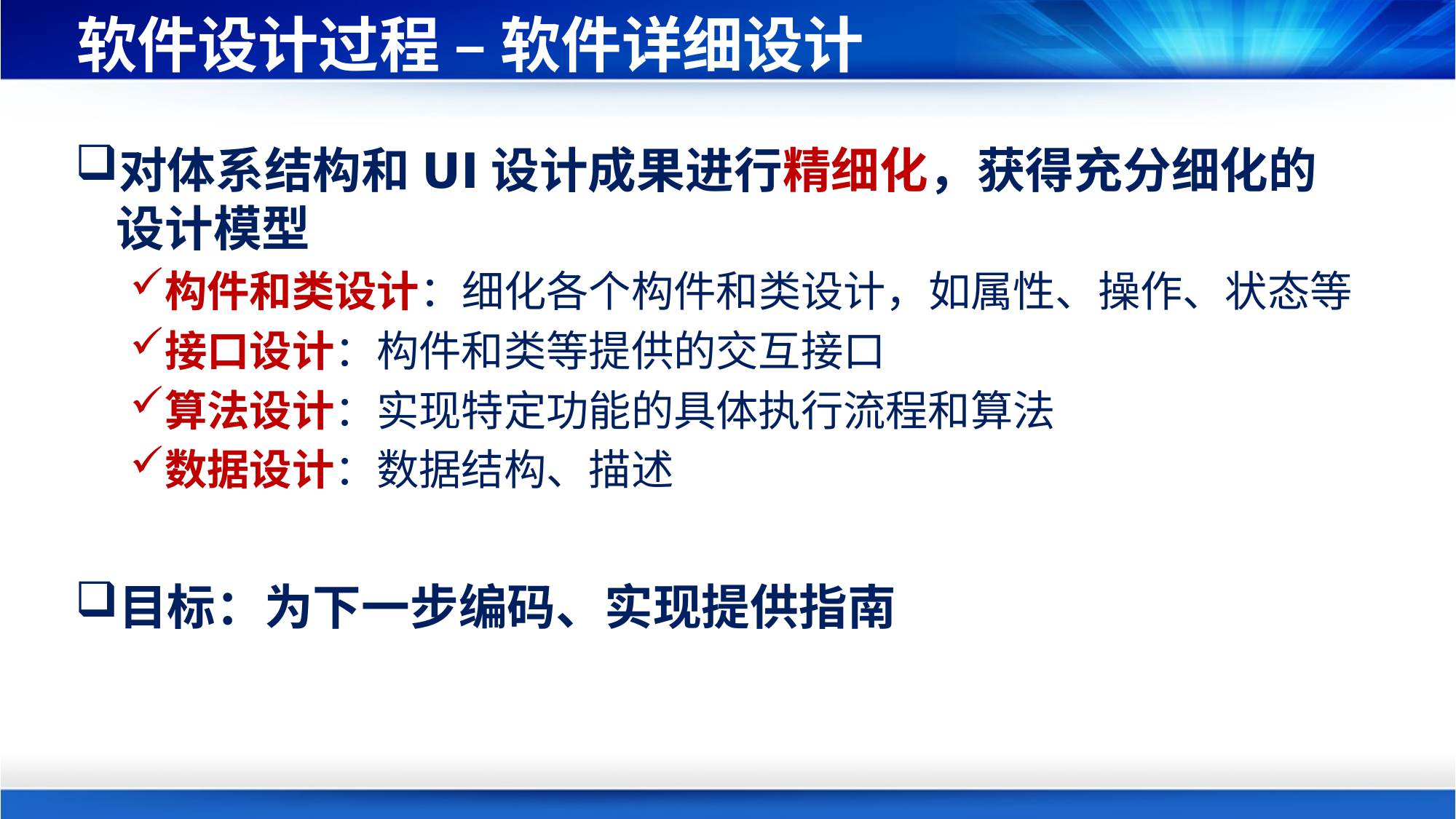

# 软件设计过程 – 软件详细设计
对体系结构和UI设计成果进行精细化，获得充分细化的设计模型
构件和类设计：细化各个构件和类设计，如属性、操作、状态等
接口设计：构件和类等提供的交互接口
算法设计：实现特定功能的具体执行流程和算法
数据设计：数据结构、描述

目标：为下一步编码、实现提供指南